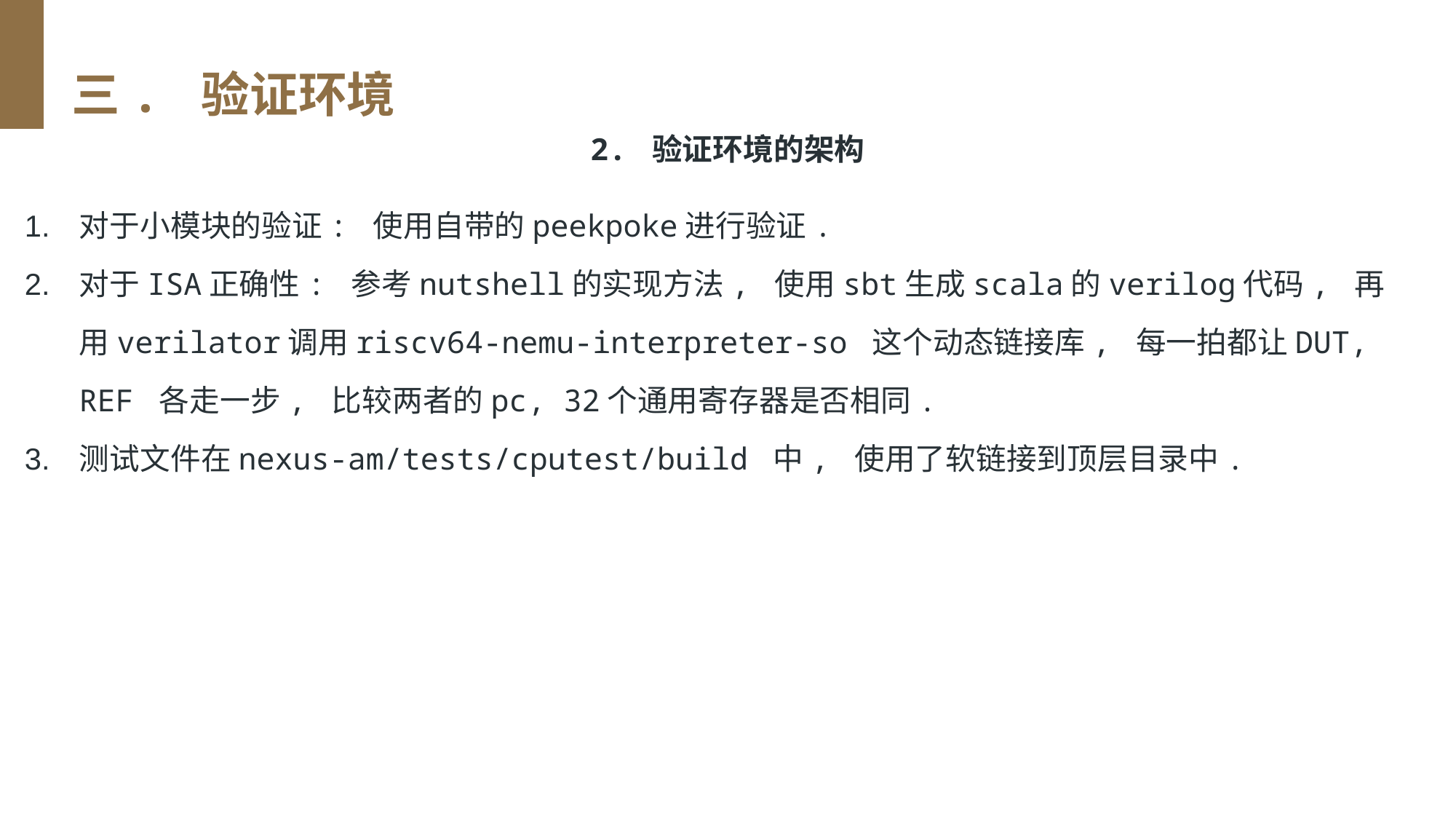

三. 验证环境
2. 验证环境的架构
对于小模块的验证: 使用自带的peekpoke进行验证.
对于ISA正确性: 参考nutshell的实现方法, 使用sbt生成scala的verilog代码, 再用verilator调用riscv64-nemu-interpreter-so 这个动态链接库, 每一拍都让DUT, REF 各走一步, 比较两者的pc, 32个通用寄存器是否相同.
测试文件在nexus-am/tests/cputest/build 中, 使用了软链接到顶层目录中.

10